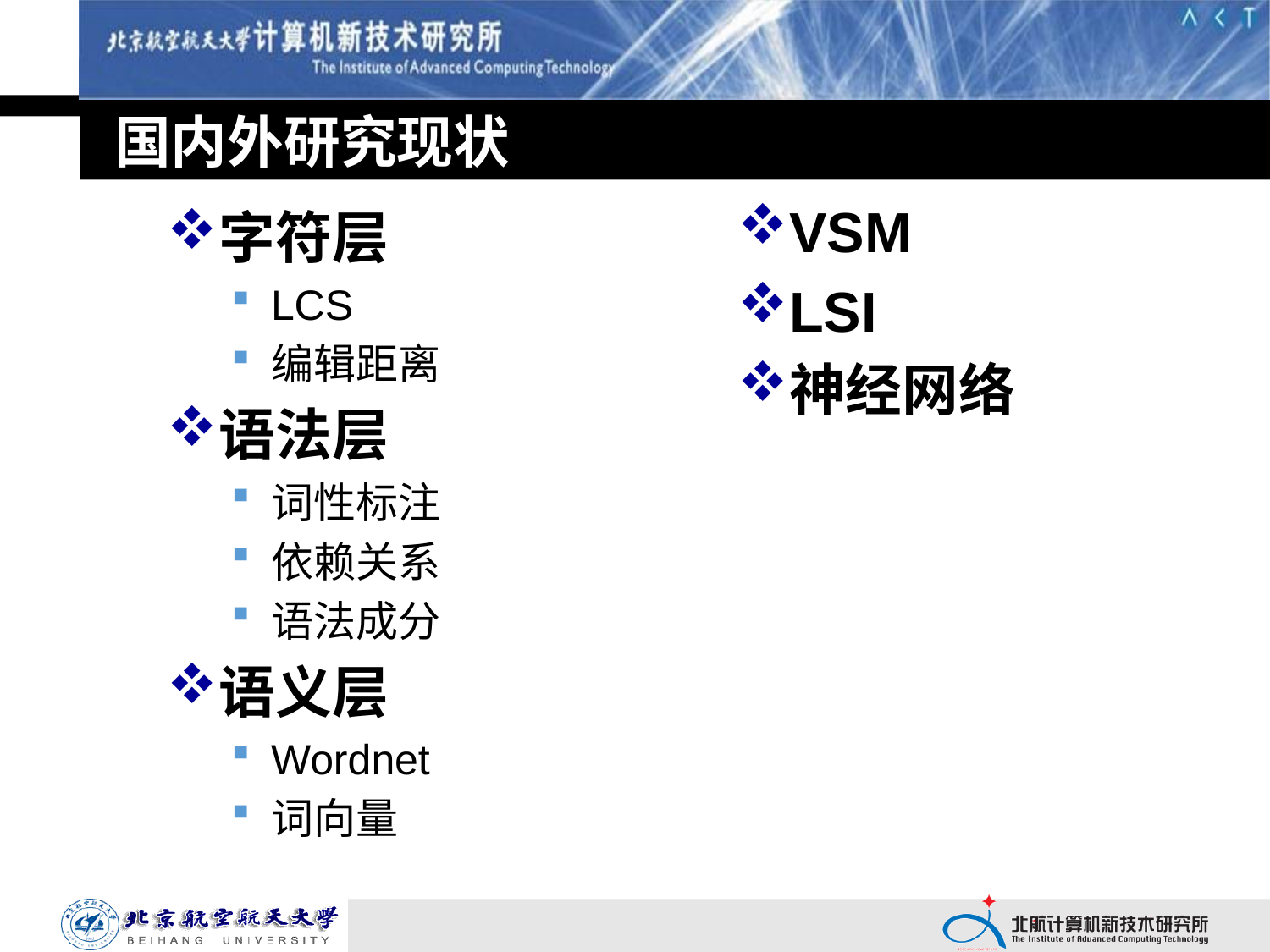

# 国内外研究现状
VSM
LSI
神经网络

字符层
LCS
编辑距离
语法层
词性标注
依赖关系
语法成分
语义层
Wordnet
词向量